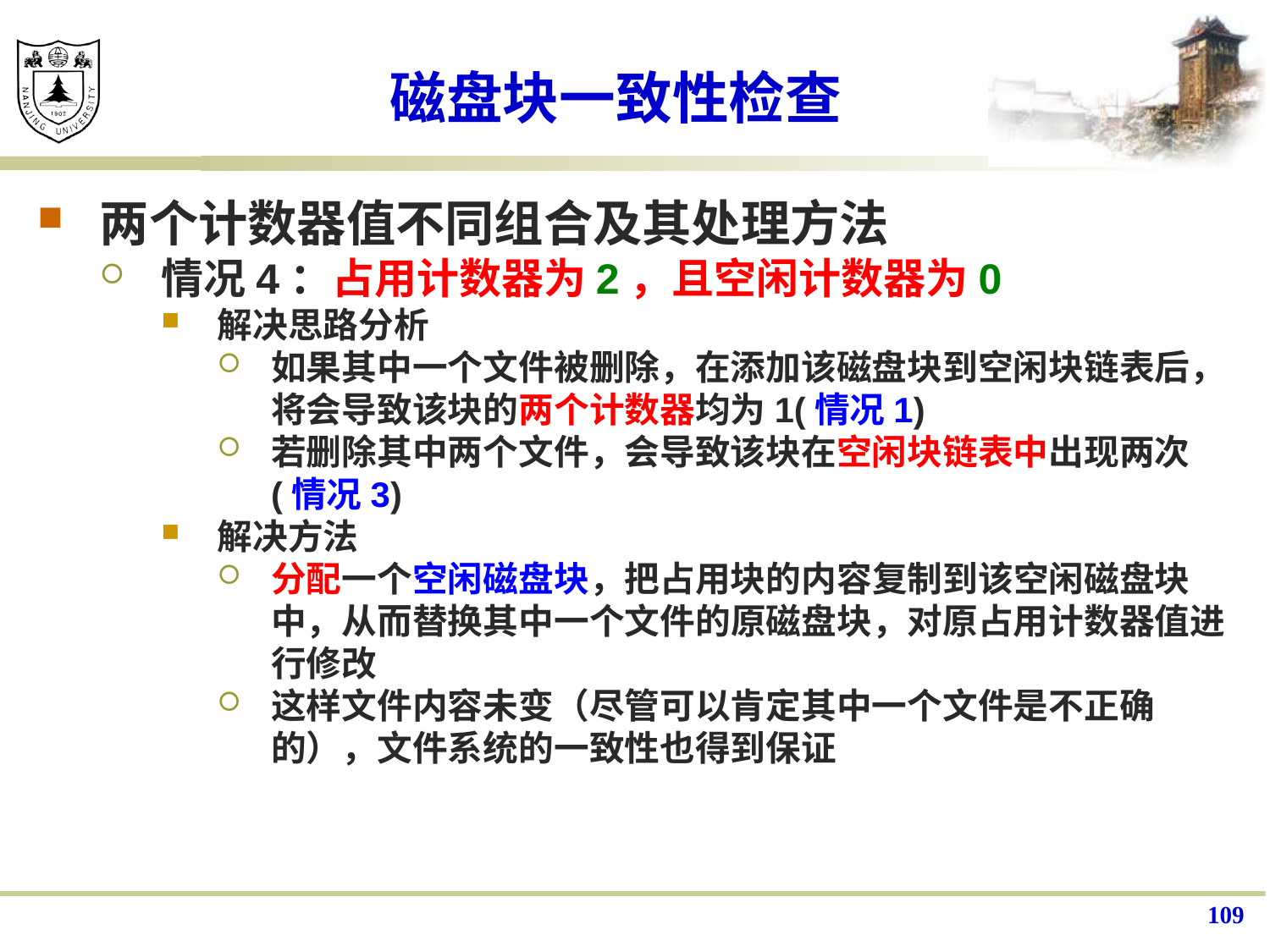

# 磁盘块一致性检查
两个计数器值不同组合及其处理方法
情况4：占用计数器为2，且空闲计数器为0
解决思路分析
如果其中一个文件被删除，在添加该磁盘块到空闲块链表后，将会导致该块的两个计数器均为1(情况1)
若删除其中两个文件，会导致该块在空闲块链表中出现两次(情况3)
解决方法
分配一个空闲磁盘块，把占用块的内容复制到该空闲磁盘块中，从而替换其中一个文件的原磁盘块，对原占用计数器值进行修改
这样文件内容未变（尽管可以肯定其中一个文件是不正确的），文件系统的一致性也得到保证
109